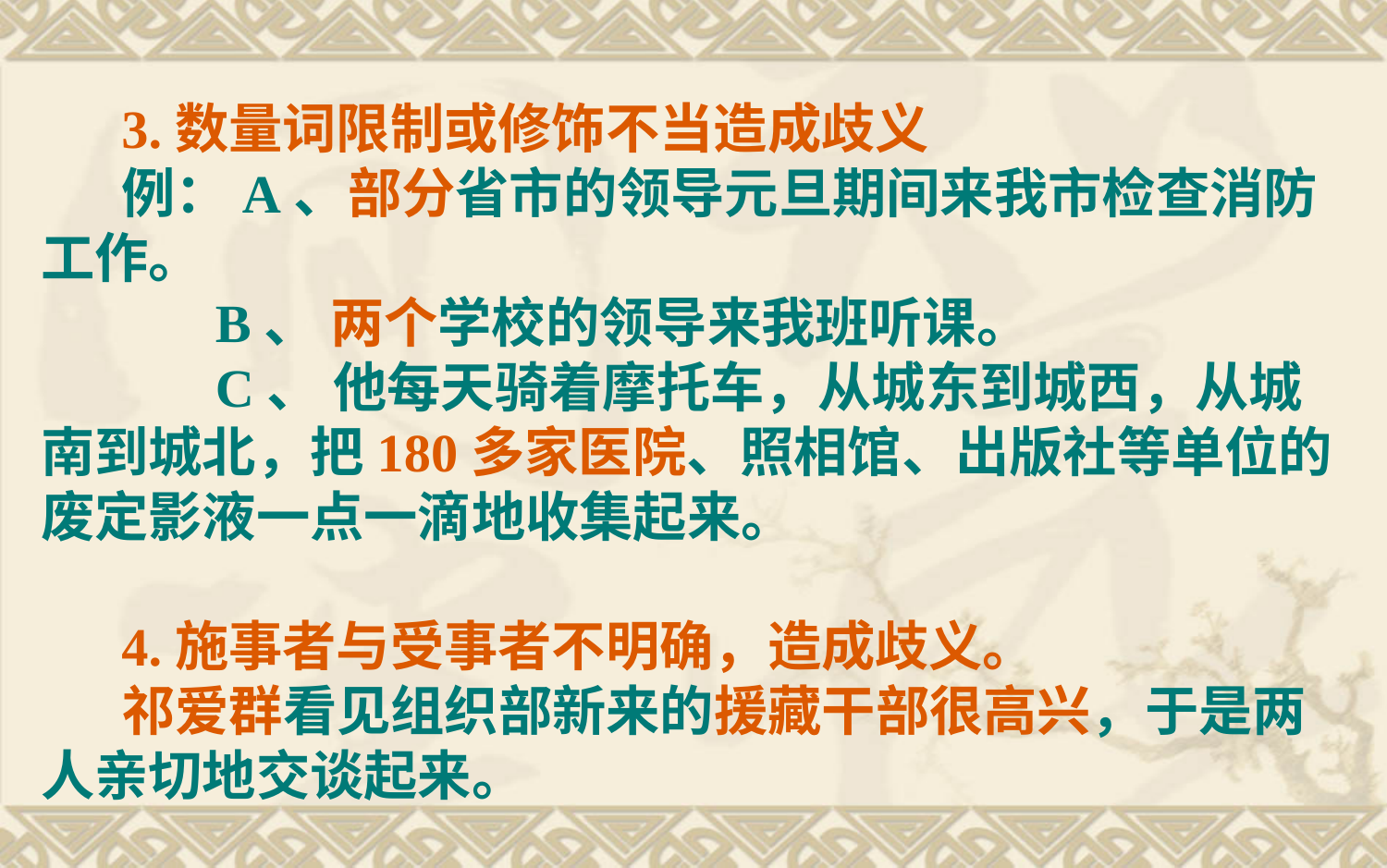

3.数量词限制或修饰不当造成歧义
例：A、部分省市的领导元旦期间来我市检查消防工作。
       B、 两个学校的领导来我班听课。
       C、 他每天骑着摩托车，从城东到城西，从城南到城北，把180多家医院、照相馆、出版社等单位的废定影液一点一滴地收集起来。

4.施事者与受事者不明确，造成歧义。
祁爱群看见组织部新来的援藏干部很高兴，于是两人亲切地交谈起来。